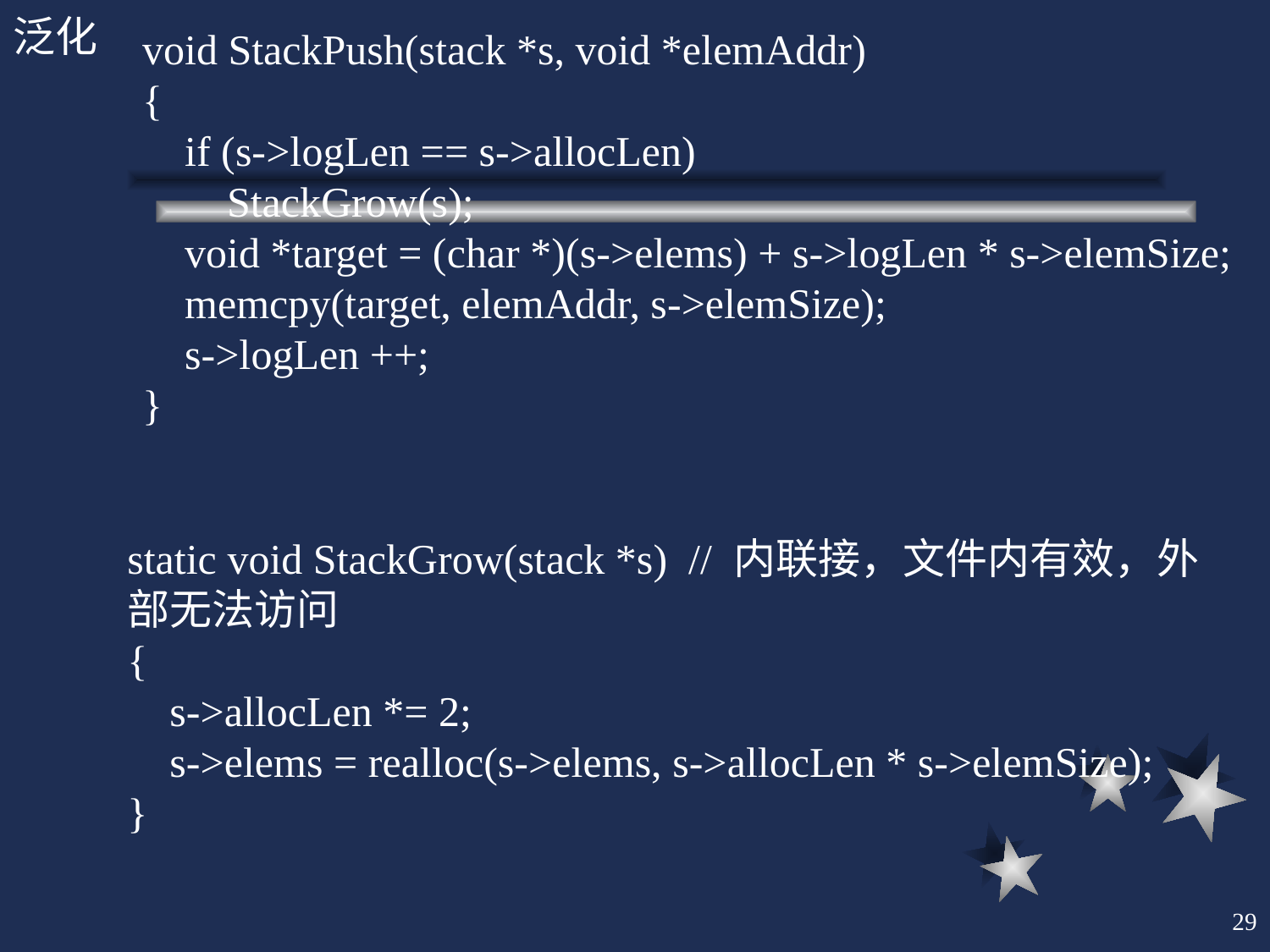

泛化
void StackPush(stack *s, void *elemAddr)
{
    if (s->logLen == s->allocLen)
        StackGrow(s);
    void *target = (char *)(s->elems) + s->logLen * s->elemSize;
    memcpy(target, elemAddr, s->elemSize);
    s->logLen ++;
}
static void StackGrow(stack *s)  // 内联接，文件内有效，外部无法访问
{
    s->allocLen *= 2;
    s->elems = realloc(s->elems, s->allocLen * s->elemSize);
}
29